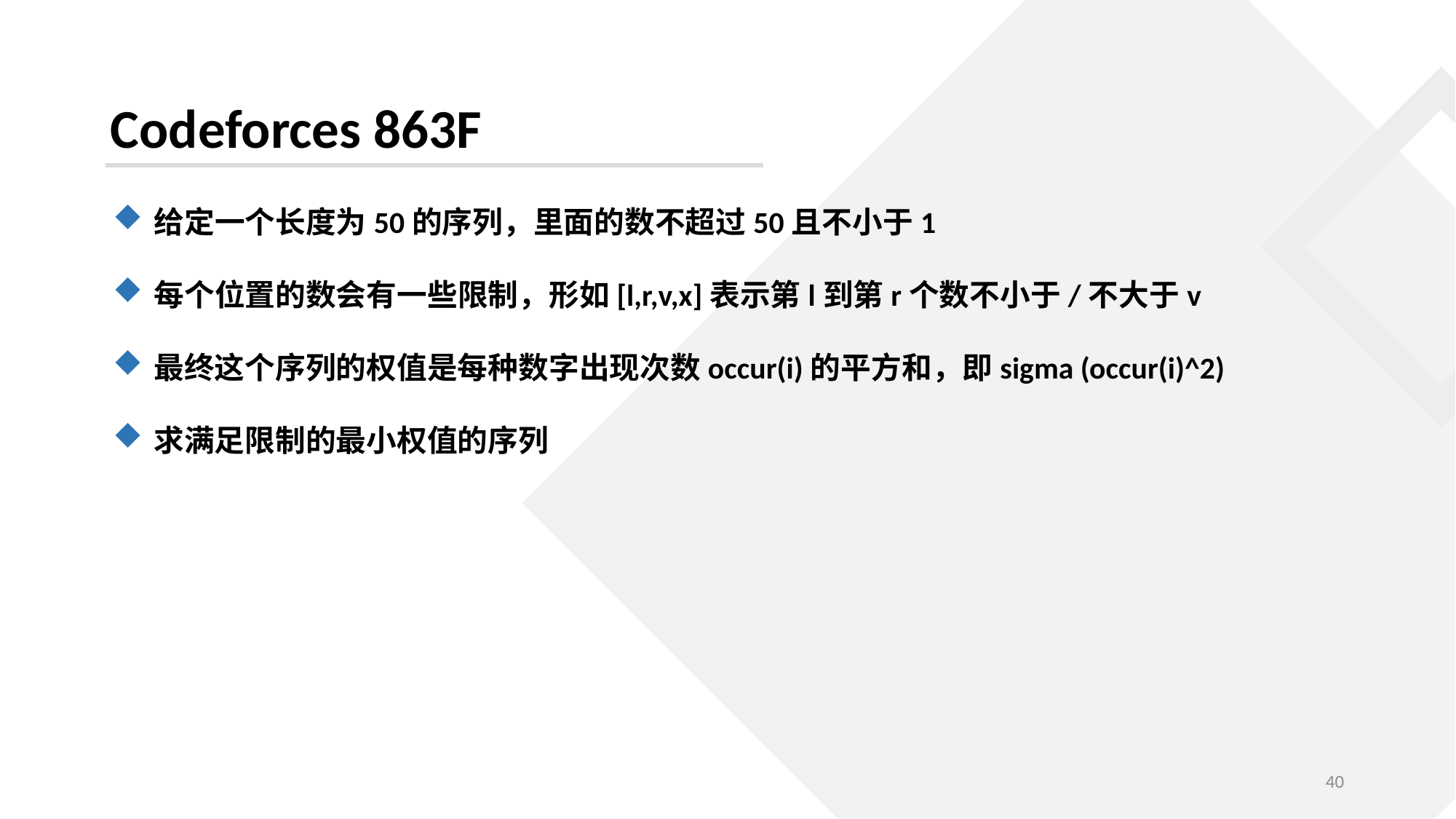

Codeforces 863F
给定一个长度为50的序列，里面的数不超过50且不小于1

每个位置的数会有一些限制，形如[l,r,v,x]表示第l到第r个数不小于/不大于v

最终这个序列的权值是每种数字出现次数occur(i)的平方和，即sigma (occur(i)^2)

求满足限制的最小权值的序列
40